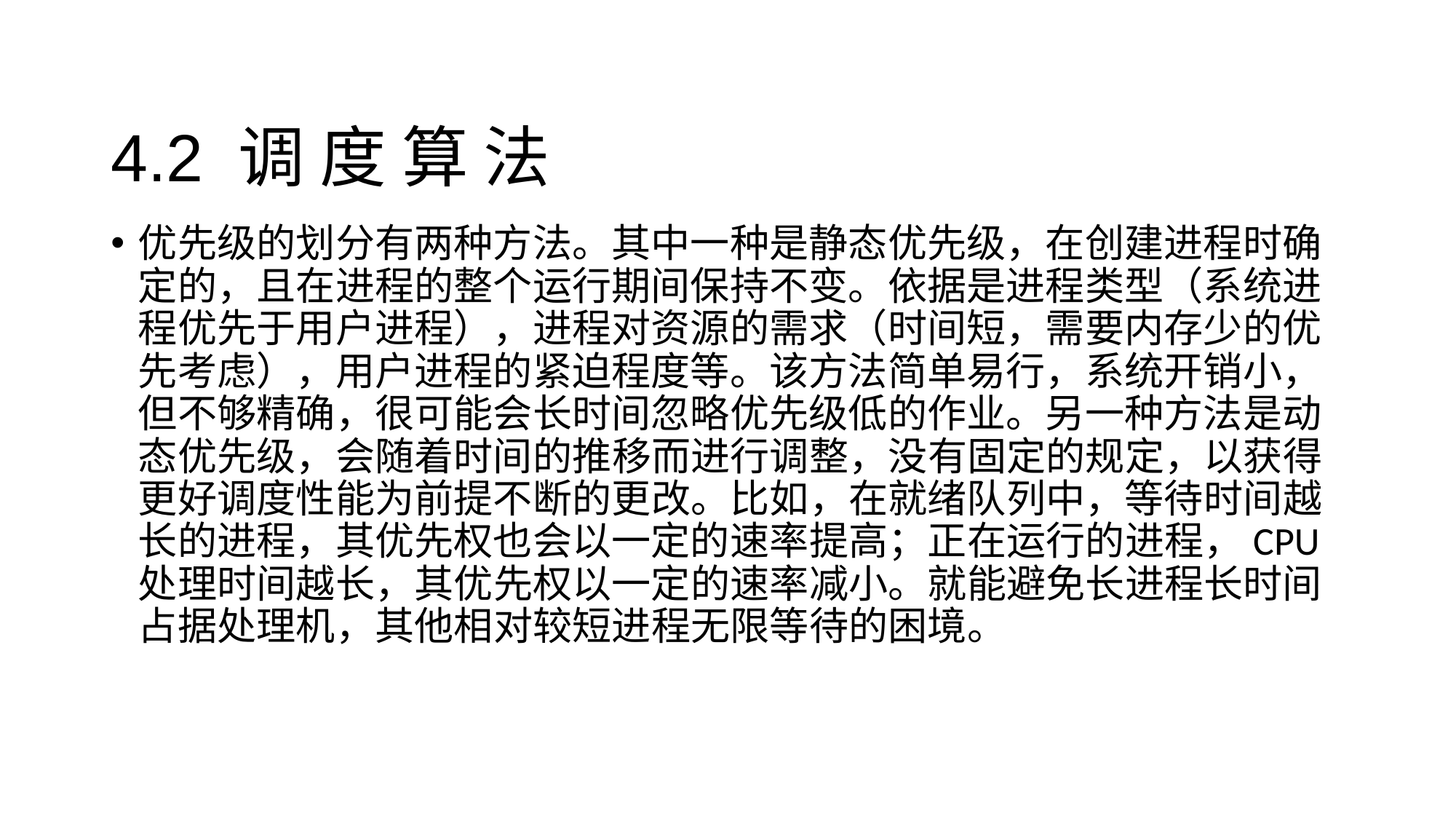

# 4.2 调 度 算 法
优先级的划分有两种方法。其中一种是静态优先级，在创建进程时确定的，且在进程的整个运行期间保持不变。依据是进程类型（系统进程优先于用户进程），进程对资源的需求（时间短，需要内存少的优先考虑），用户进程的紧迫程度等。该方法简单易行，系统开销小，但不够精确，很可能会长时间忽略优先级低的作业。另一种方法是动态优先级，会随着时间的推移而进行调整，没有固定的规定，以获得更好调度性能为前提不断的更改。比如，在就绪队列中，等待时间越长的进程，其优先权也会以一定的速率提高；正在运行的进程，CPU处理时间越长，其优先权以一定的速率减小。就能避免长进程长时间占据处理机，其他相对较短进程无限等待的困境。
10